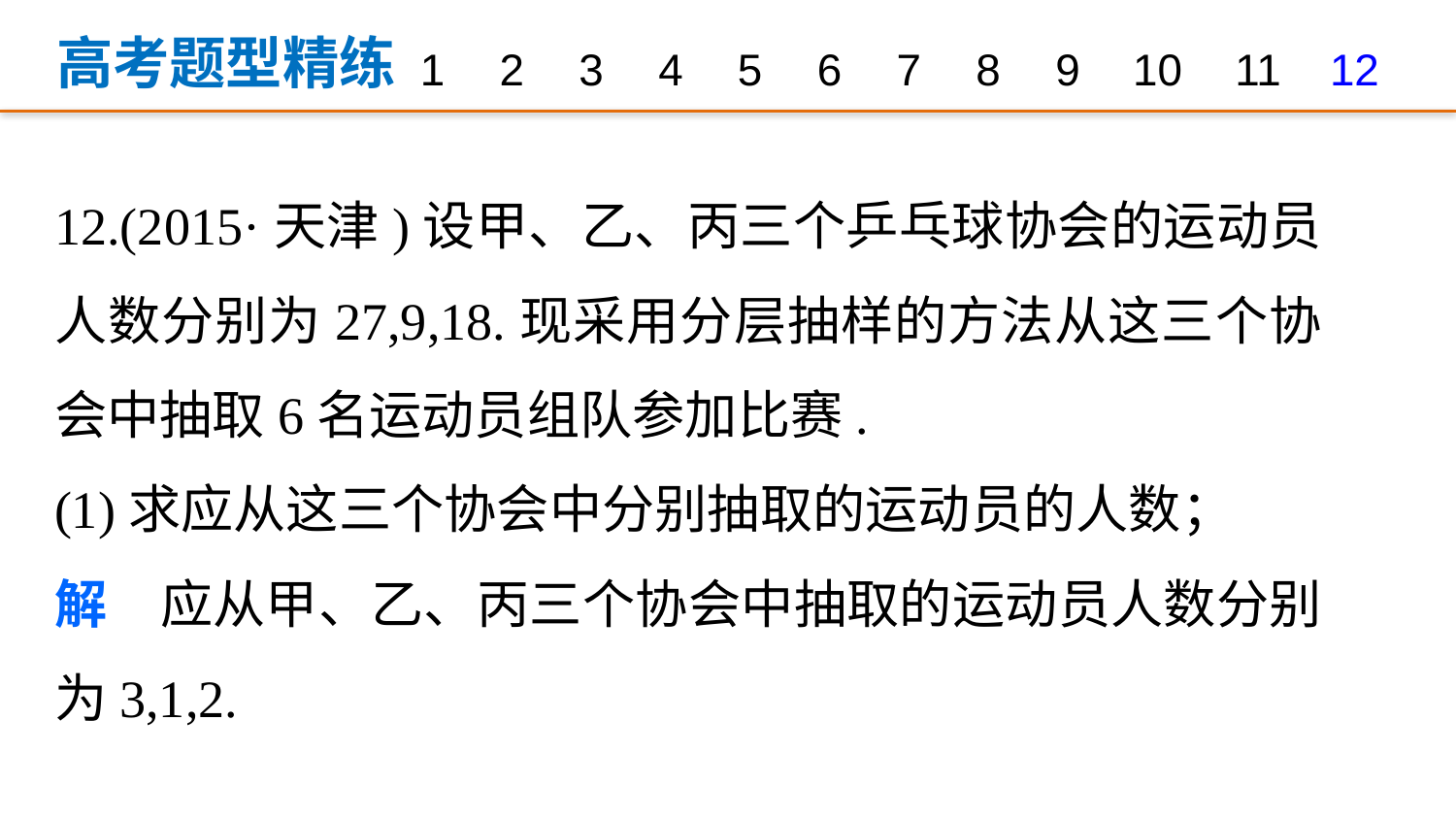

高考题型精练
1
2
3
4
5
6
7
8
9
12
10
11
12.(2015·天津)设甲、乙、丙三个乒乓球协会的运动员人数分别为27,9,18.现采用分层抽样的方法从这三个协会中抽取6名运动员组队参加比赛.
(1)求应从这三个协会中分别抽取的运动员的人数；
解　应从甲、乙、丙三个协会中抽取的运动员人数分别为3,1,2.